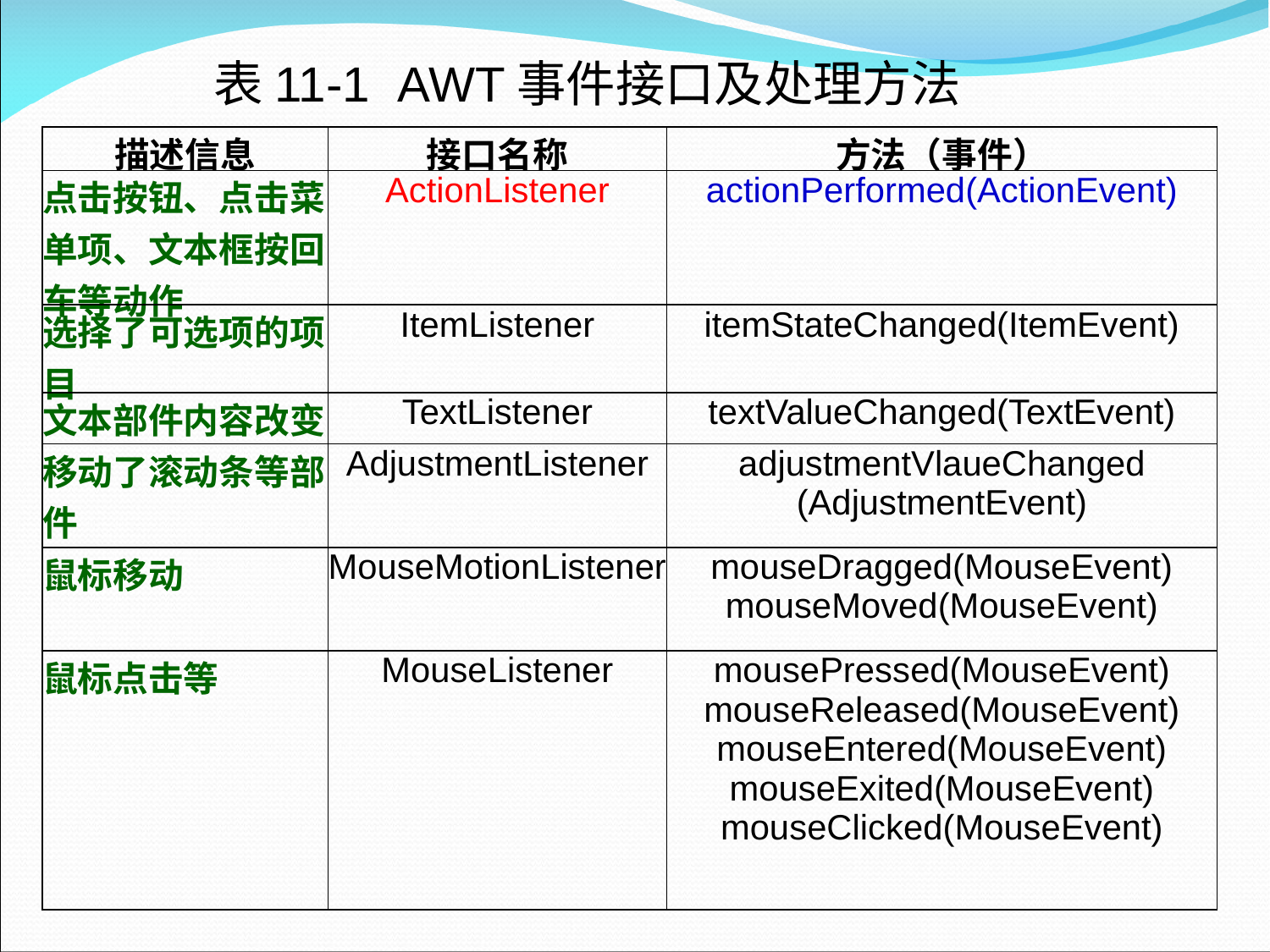

表11-1  AWT事件接口及处理方法
| 描述信息 | 接口名称 | 方法（事件） |
| --- | --- | --- |
| 点击按钮、点击菜单项、文本框按回车等动作 | ActionListener | actionPerformed(ActionEvent) |
| 选择了可选项的项目 | ItemListener | itemStateChanged(ItemEvent) |
| 文本部件内容改变 | TextListener | textValueChanged(TextEvent) |
| 移动了滚动条等部件 | AdjustmentListener | adjustmentVlaueChanged (AdjustmentEvent) |
| 鼠标移动 | MouseMotionListener | mouseDragged(MouseEvent) mouseMoved(MouseEvent) |
| 鼠标点击等 | MouseListener | mousePressed(MouseEvent) mouseReleased(MouseEvent) mouseEntered(MouseEvent) mouseExited(MouseEvent) mouseClicked(MouseEvent) |